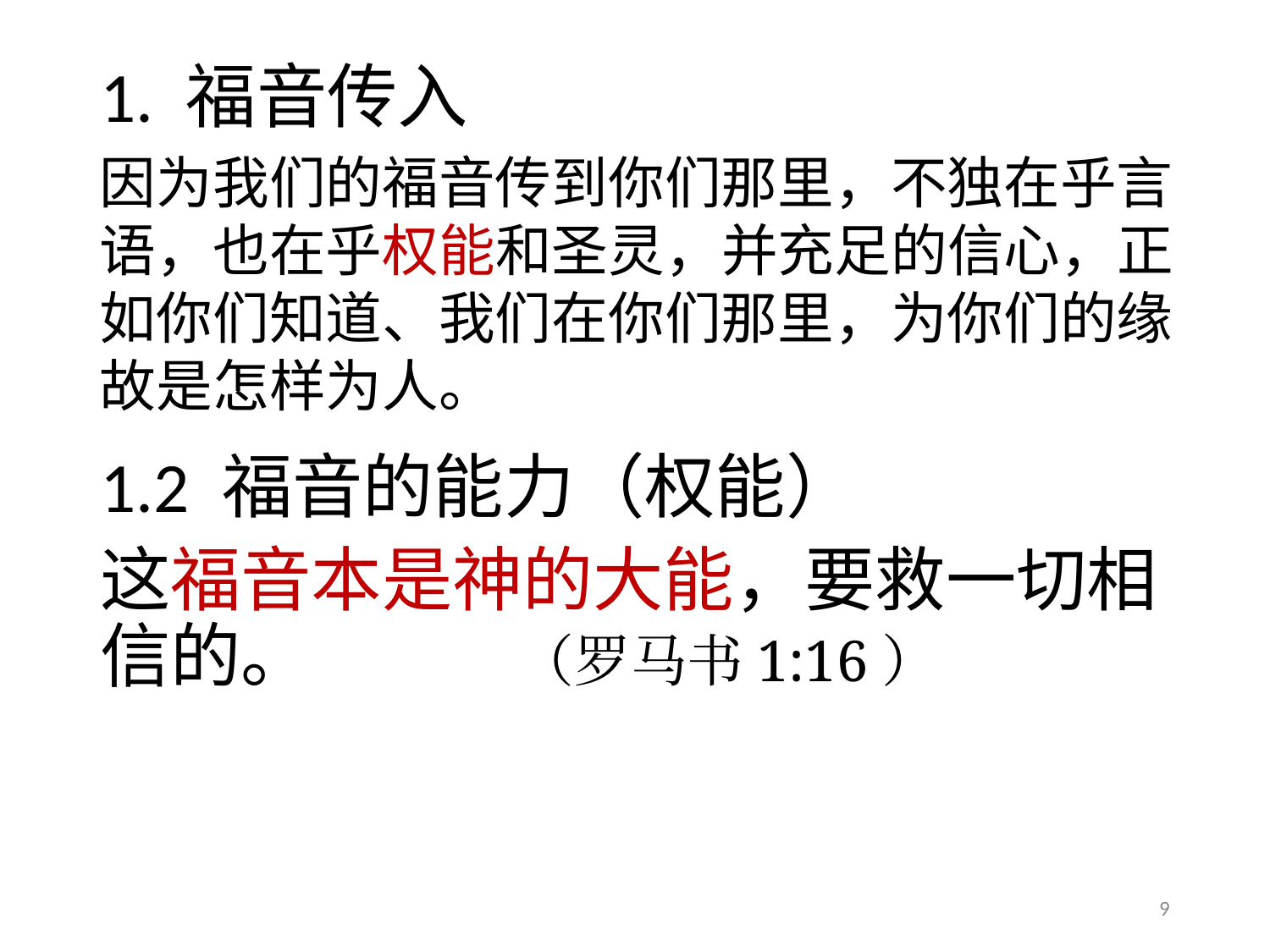

# 1. 福音传入
因为我们的福音传到你们那里，不独在乎言语，也在乎权能和圣灵，并充足的信心，正如你们知道、我们在你们那里，为你们的缘故是怎样为人。

1.2 福音的能力（权能）
这福音本是神的大能，要救一切相信的。             （罗马书1:16）
9